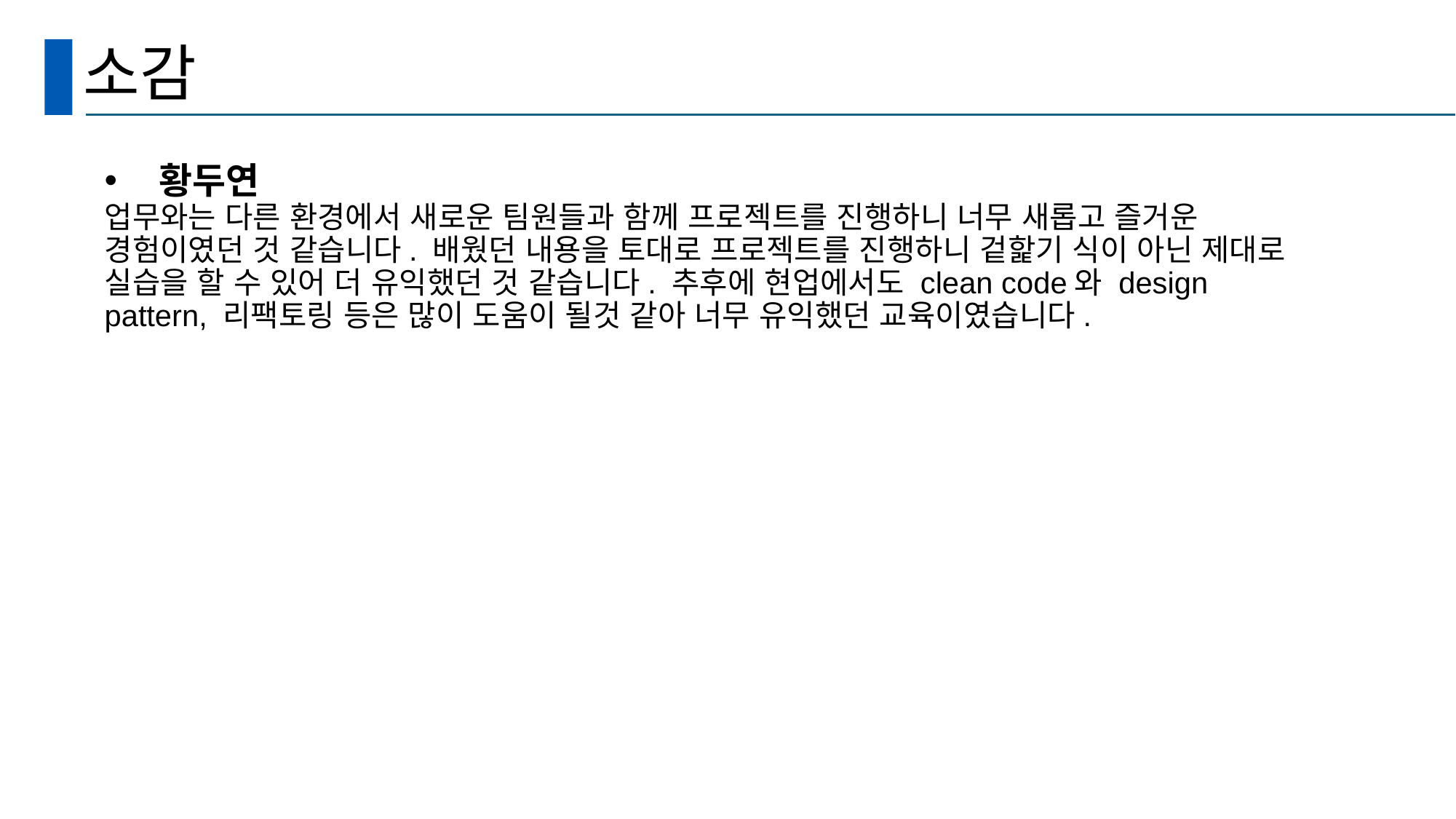

# 소감
황두연
업무와는 다른 환경에서 새로운 팀원들과 함께 프로젝트를 진행하니 너무 새롭고 즐거운 경험이였던 것 같습니다. 배웠던 내용을 토대로 프로젝트를 진행하니 겉핥기 식이 아닌 제대로 실습을 할 수 있어 더 유익했던 것 같습니다. 추후에 현업에서도 clean code와 design pattern, 리팩토링 등은 많이 도움이 될것 같아 너무 유익했던 교육이였습니다.